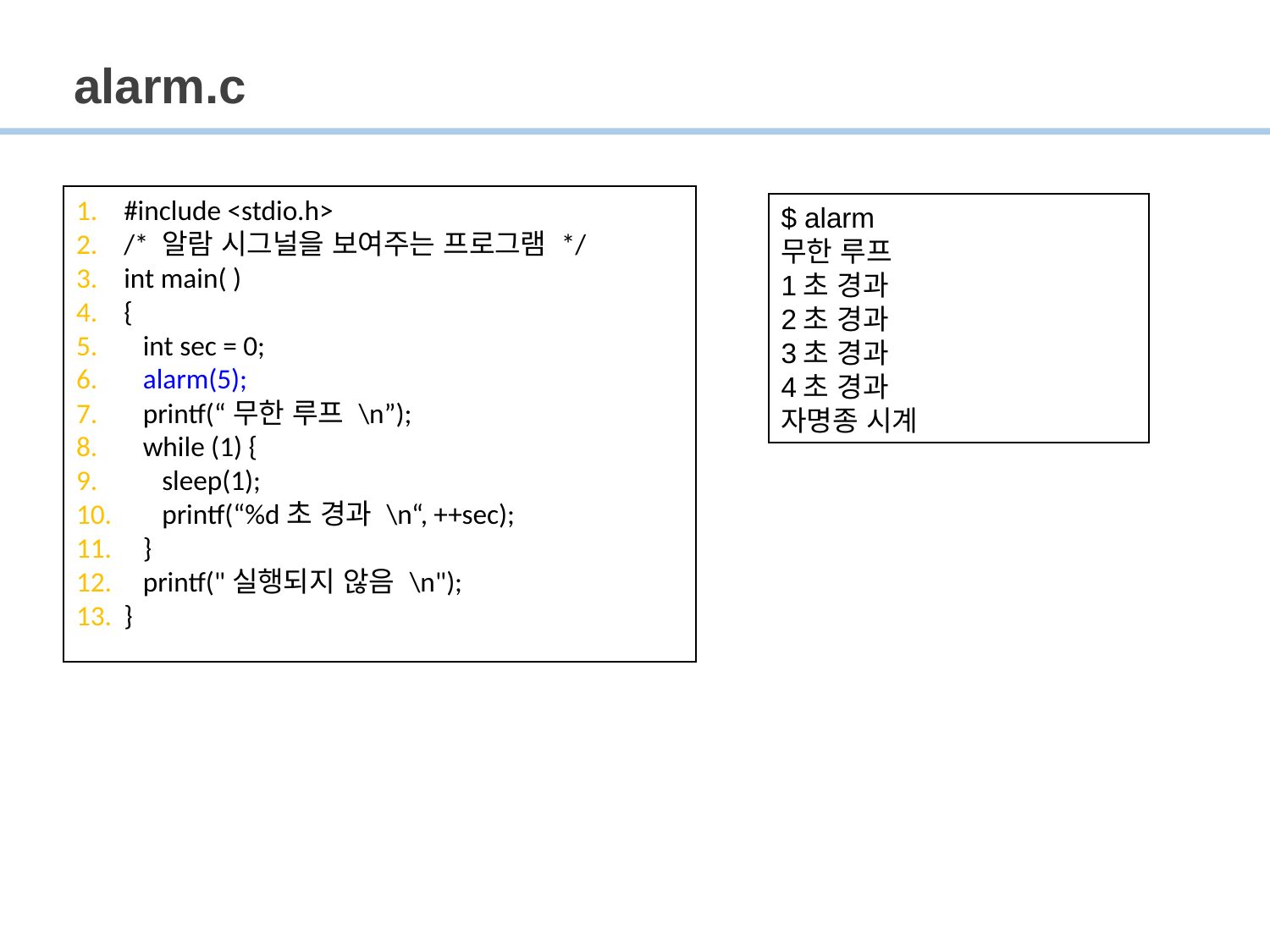

# alarm.c
#include <stdio.h>
/* 알람 시그널을 보여주는 프로그램 */
int main( )
{
   int sec = 0;
   alarm(5);
   printf(“무한 루프 \n”);
   while (1) {
      sleep(1);
      printf(“%d초 경과 \n“, ++sec);
   }
   printf("실행되지 않음 \n");
}

$ alarm
무한 루프
1초 경과
2초 경과
3초 경과
4초 경과
자명종 시계